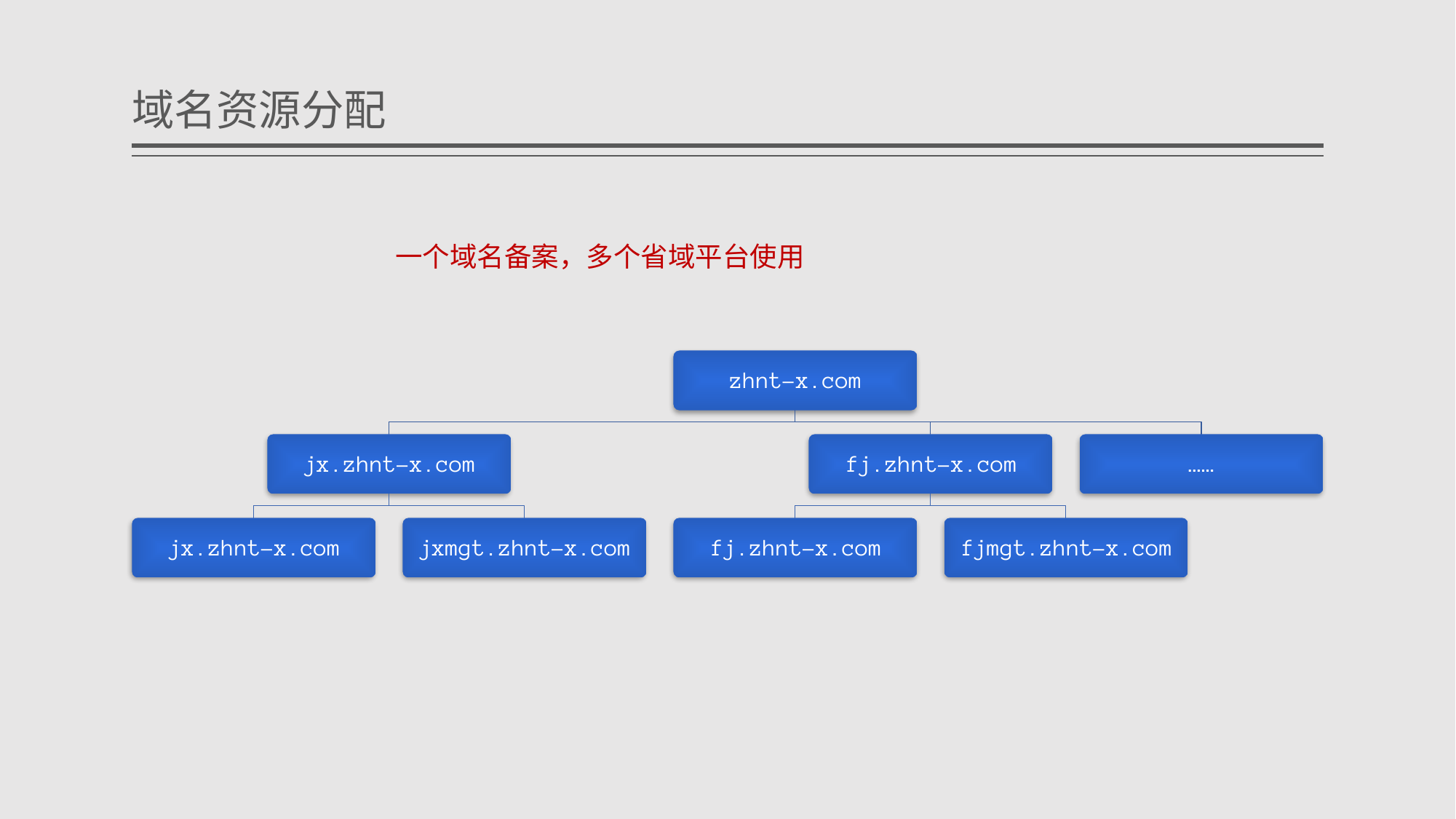

# 域名资源分配
zhnt-x.com
jx.zhnt-x.com
jx.zhnt-x.com
jxmgt.zhnt-x.com
fj.zhnt-x.com
fj.zhnt-x.com
fjmgt.zhnt-x.com
……
一个域名备案，多个省域平台使用